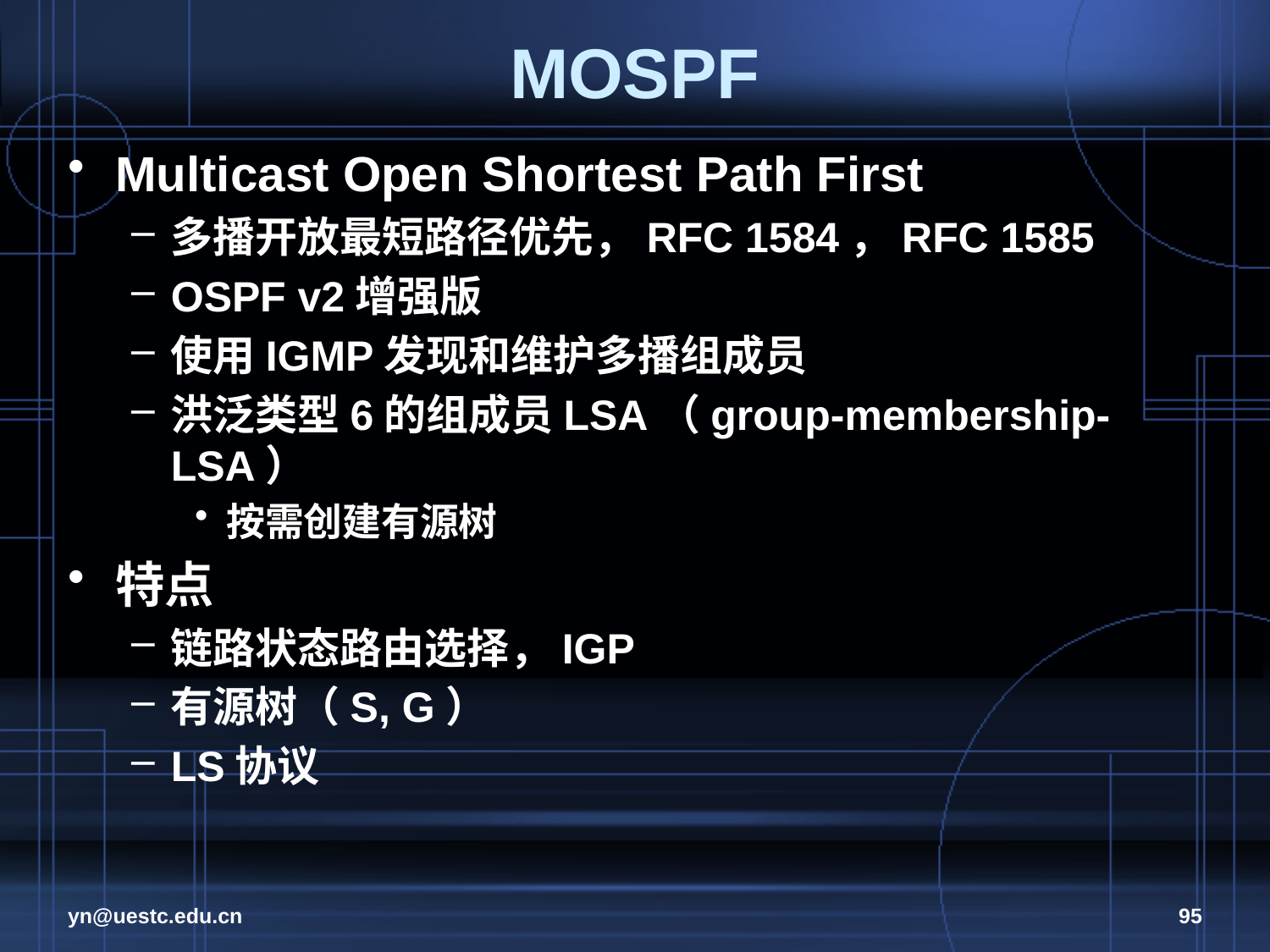

# MOSPF
Multicast Open Shortest Path First
多播开放最短路径优先，RFC 1584，RFC 1585
OSPF v2增强版
使用IGMP发现和维护多播组成员
洪泛类型6的组成员LSA（group-membership-LSA）
按需创建有源树
特点
链路状态路由选择，IGP
有源树（S, G）
LS协议
yn@uestc.edu.cn
95